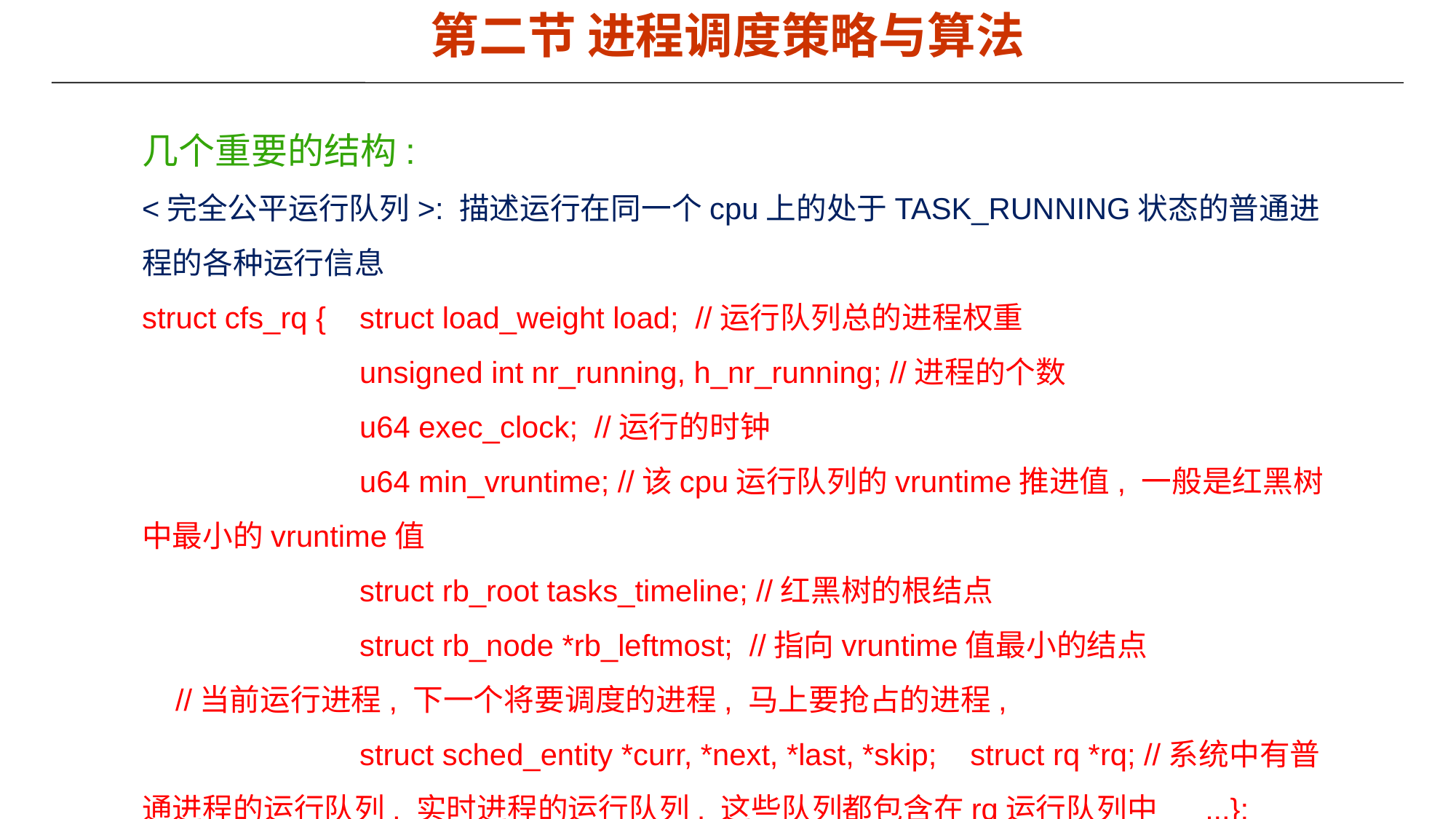

第二节 进程调度策略与算法

几个重要的结构:
<完全公平运行队列>: 描述运行在同一个cpu上的处于TASK_RUNNING状态的普通进程的各种运行信息
struct cfs_rq {    struct load_weight load;  //运行队列总的进程权重
                          unsigned int nr_running, h_nr_running; //进程的个数
                          u64 exec_clock;  //运行的时钟
                          u64 min_vruntime; //该cpu运行队列的vruntime推进值, 一般是红黑树中最小的vruntime值
                          struct rb_root tasks_timeline; //红黑树的根结点
                          struct rb_node *rb_leftmost;  //指向vruntime值最小的结点
    //当前运行进程, 下一个将要调度的进程, 马上要抢占的进程,
                          struct sched_entity *curr, *next, *last, *skip;    struct rq *rq; //系统中有普通进程的运行队列, 实时进程的运行队列, 这些队列都包含在rq运行队列中      ...};